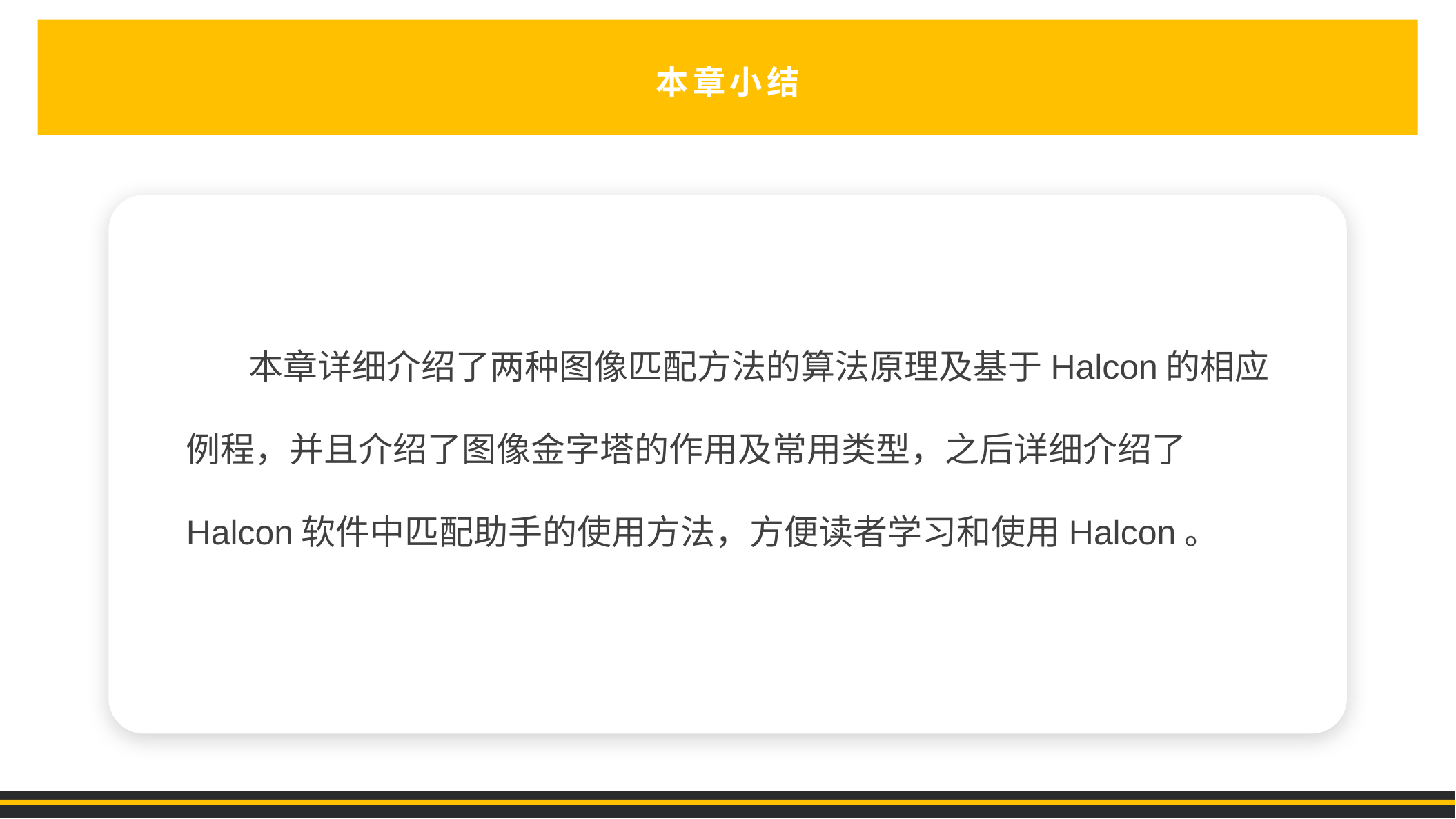

本章小结

       本章详细介绍了两种图像匹配方法的算法原理及基于Halcon的相应例程，并且介绍了图像金字塔的作用及常用类型，之后详细介绍了Halcon软件中匹配助手的使用方法，方便读者学习和使用Halcon。